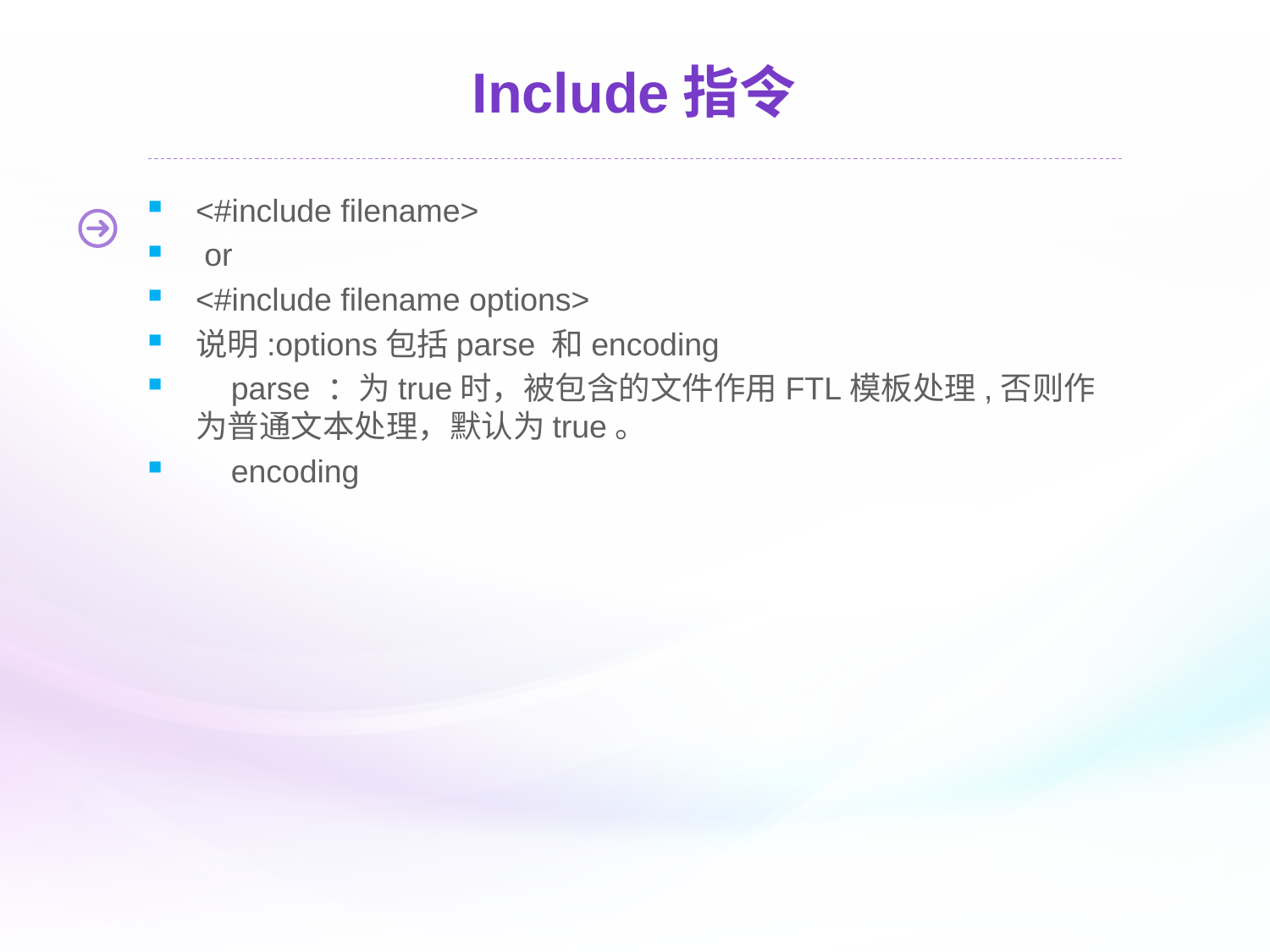

# Include指令
<#include filename>
 or
<#include filename options>
说明:options包括parse 和encoding
    parse ：为true时，被包含的文件作用FTL模板处理,否则作为普通文本处理，默认为true。
    encoding